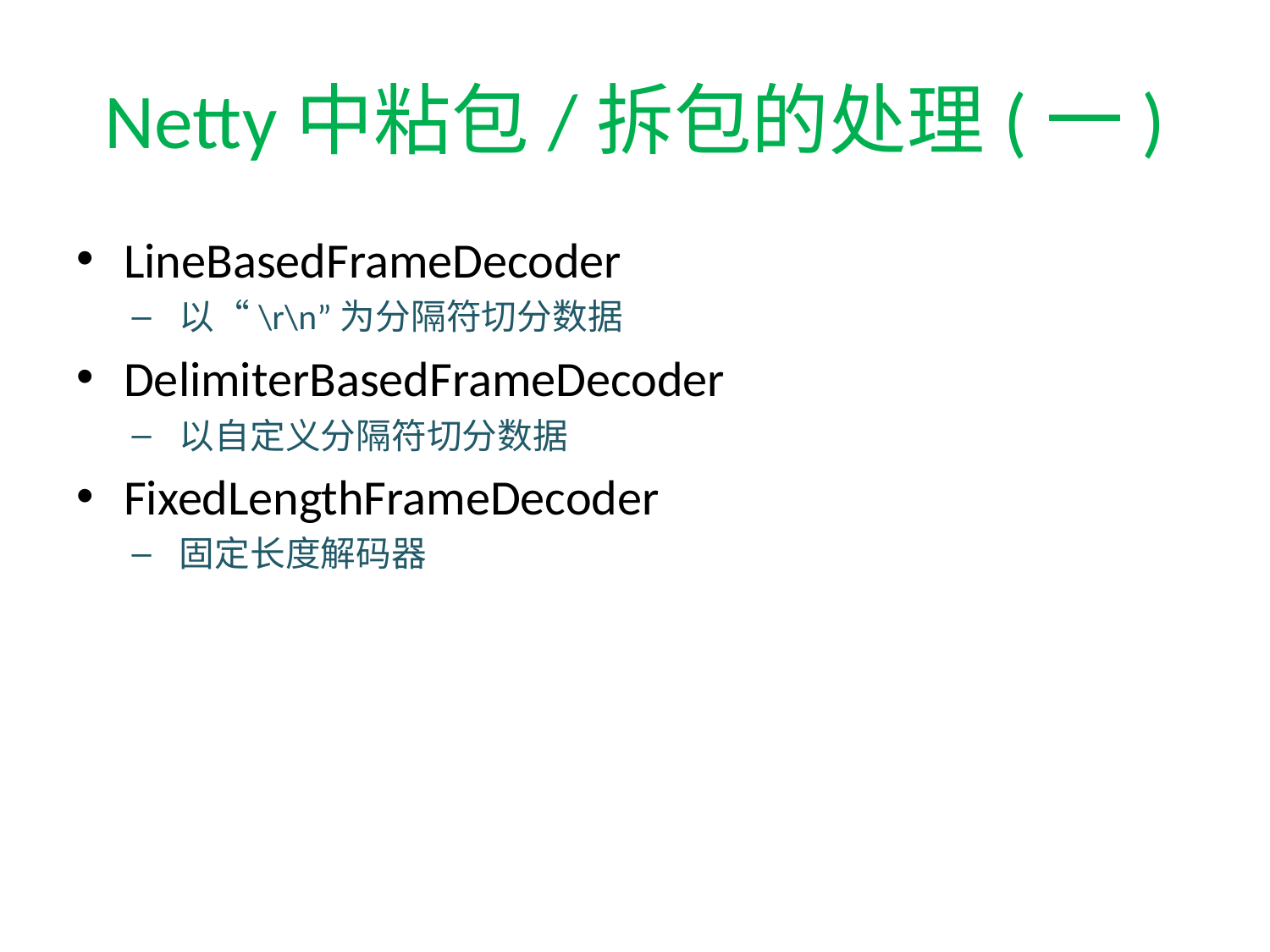

# Netty中粘包/拆包的处理(一)
LineBasedFrameDecoder
以“\r\n”为分隔符切分数据
DelimiterBasedFrameDecoder
以自定义分隔符切分数据
FixedLengthFrameDecoder
固定长度解码器